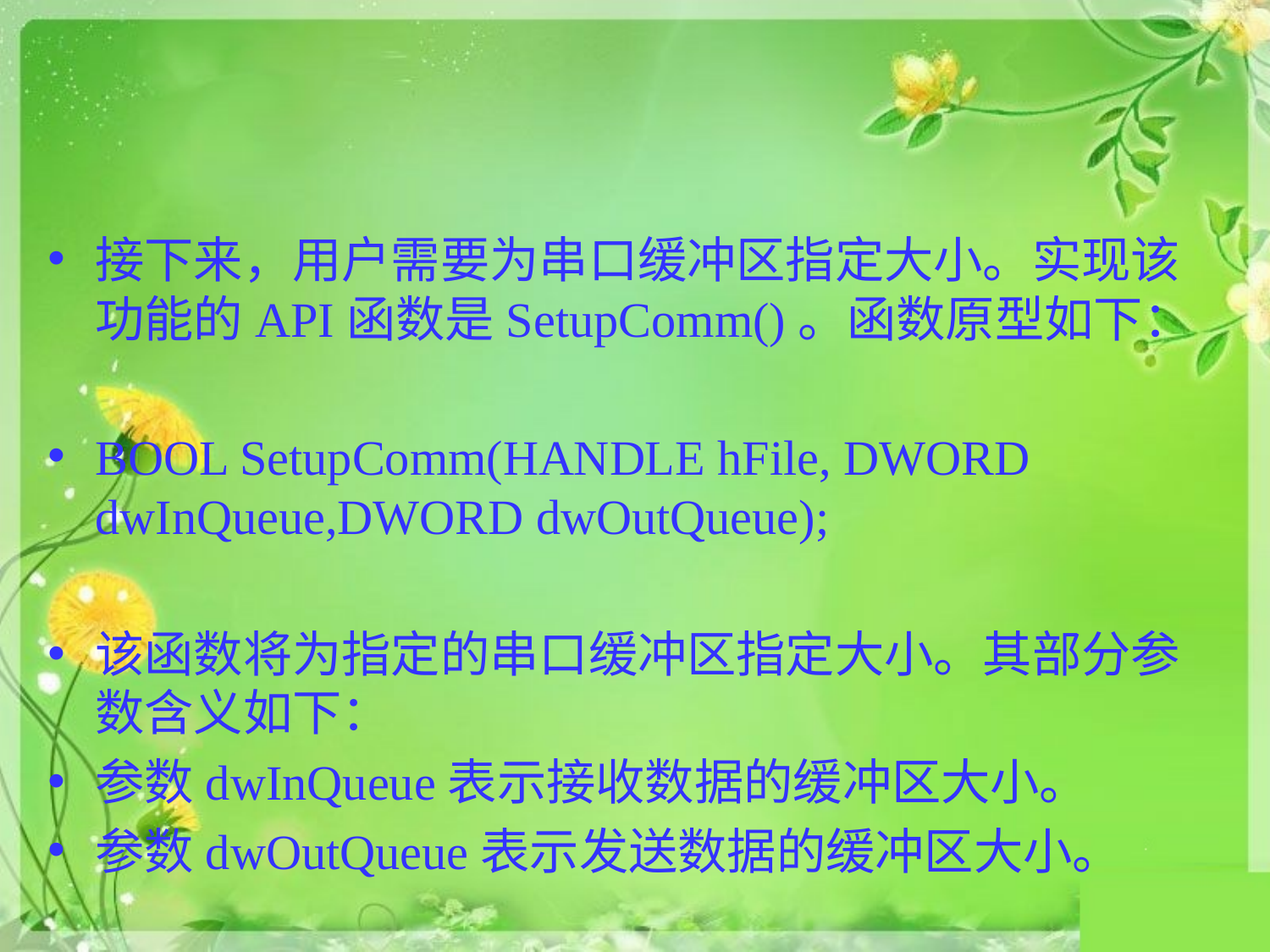

#
接下来，用户需要为串口缓冲区指定大小。实现该功能的API函数是SetupComm()。函数原型如下：

BOOL SetupComm(HANDLE hFile, DWORD dwInQueue,DWORD dwOutQueue);

该函数将为指定的串口缓冲区指定大小。其部分参数含义如下：
参数dwInQueue表示接收数据的缓冲区大小。
参数dwOutQueue表示发送数据的缓冲区大小。